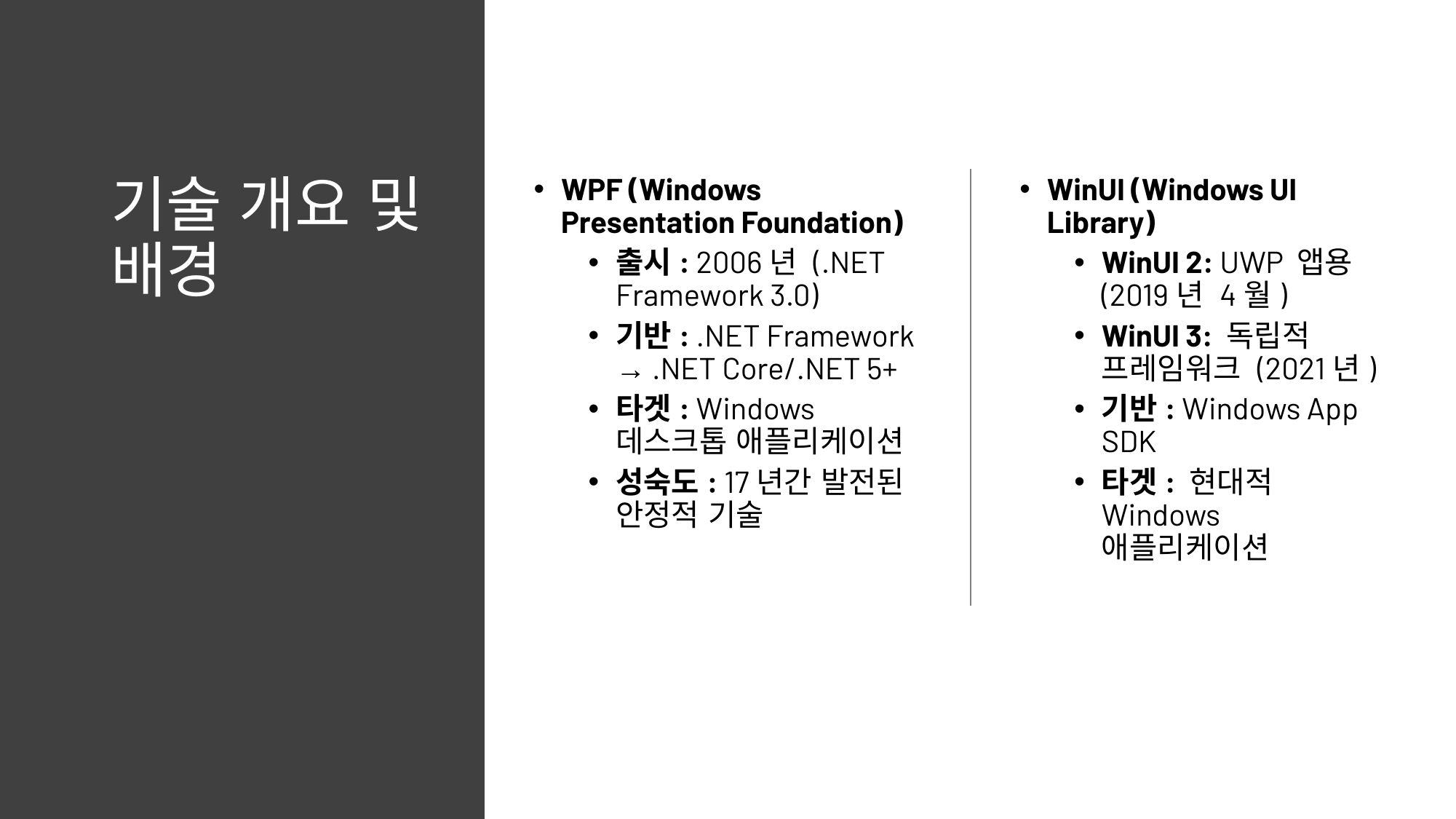

# 기술 개요 및 배경
WPF (Windows Presentation Foundation)
출시: 2006년 (.NET Framework 3.0)
기반: .NET Framework → .NET Core/.NET 5+
타겟: Windows 데스크톱 애플리케이션
성숙도: 17년간 발전된 안정적 기술
WinUI (Windows UI Library)
WinUI 2: UWP 앱용 (2019년 4월)
WinUI 3: 독립적 프레임워크 (2021년)
기반: Windows App SDK
타겟: 현대적 Windows 애플리케이션